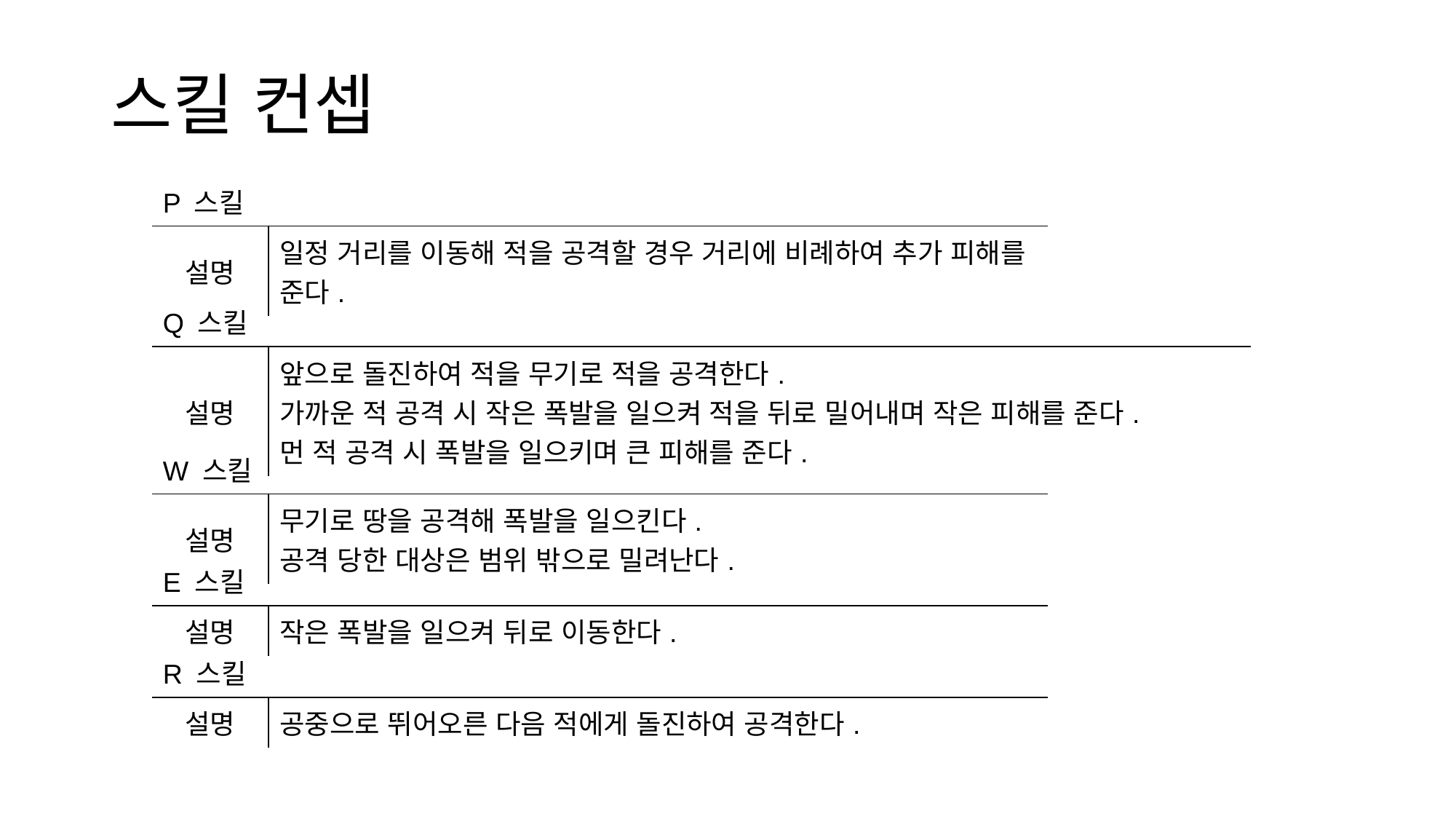

스킬 컨셉
| P 스킬 |  |
| --- | --- |
| 설명 | 일정 거리를 이동해 적을 공격할 경우 거리에 비례하여 추가 피해를 준다. |
| Q 스킬 |  |
| --- | --- |
| 설명 | 앞으로 돌진하여 적을 무기로 적을 공격한다. 가까운 적 공격 시 작은 폭발을 일으켜 적을 뒤로 밀어내며 작은 피해를 준다. 먼 적 공격 시 폭발을 일으키며 큰 피해를 준다. |
| W 스킬 |  |
| --- | --- |
| 설명 | 무기로 땅을 공격해 폭발을 일으킨다. 공격 당한 대상은 범위 밖으로 밀려난다. |
| E 스킬 |  |
| --- | --- |
| 설명 | 작은 폭발을 일으켜 뒤로 이동한다. |
| R 스킬 |  |
| --- | --- |
| 설명 | 공중으로 뛰어오른 다음 적에게 돌진하여 공격한다. |